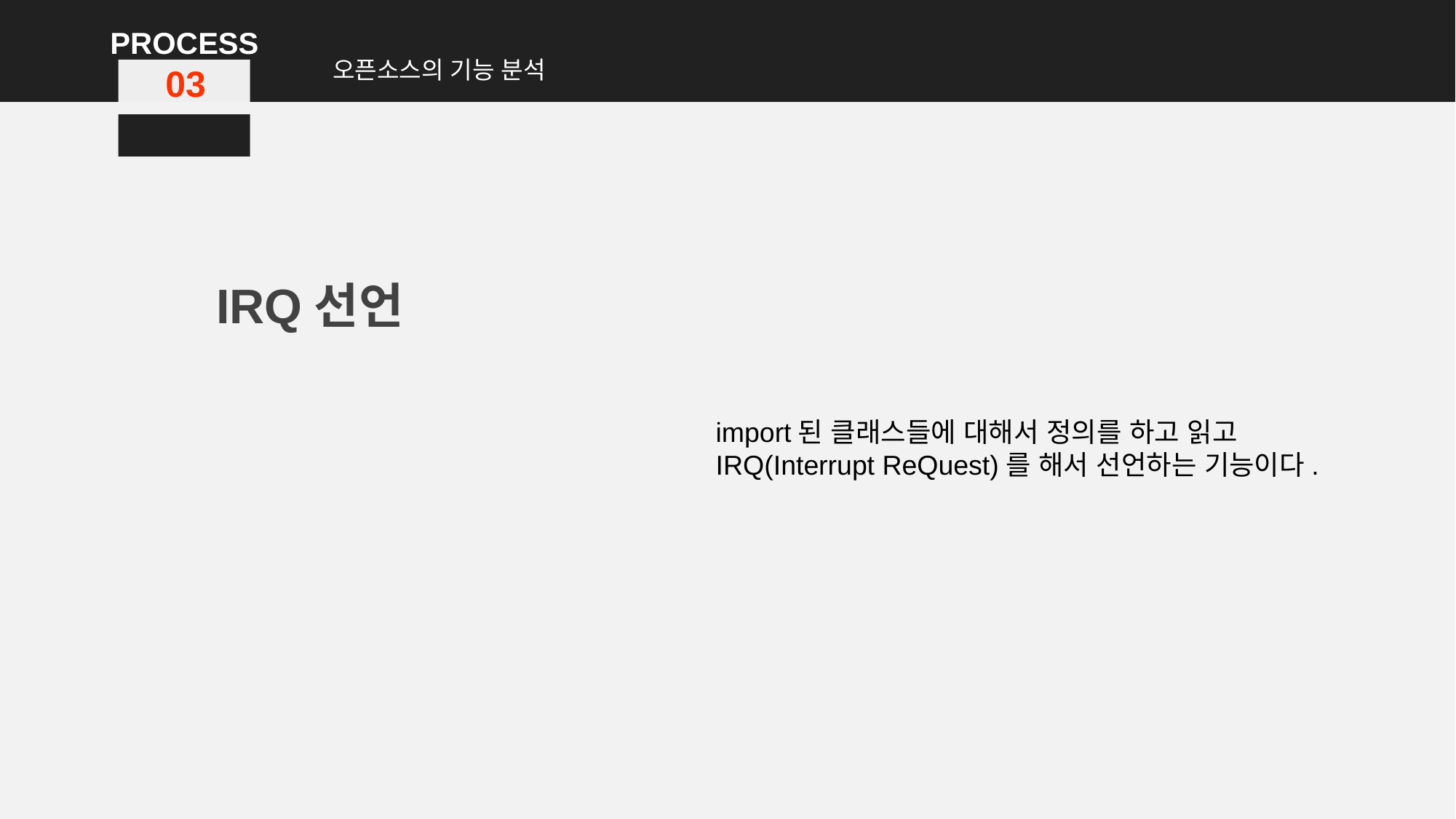

PROCESS
오픈소스의 기능 분석
03

IRQ선언
import된 클래스들에 대해서 정의를 하고 읽고
IRQ(Interrupt ReQuest)를 해서 선언하는 기능이다.